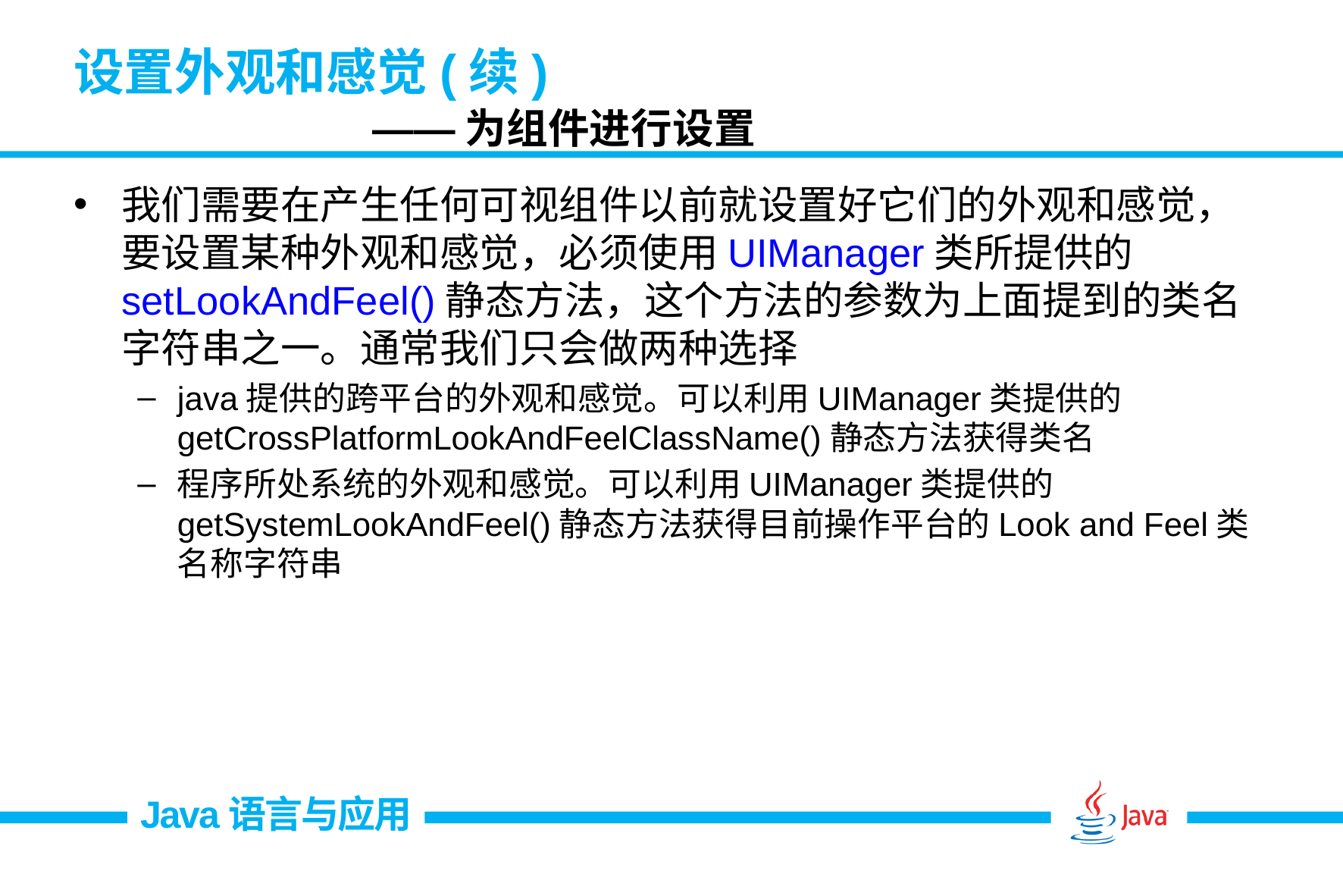

# 设置外观和感觉(续) ——为组件进行设置
我们需要在产生任何可视组件以前就设置好它们的外观和感觉，要设置某种外观和感觉，必须使用UIManager类所提供的setLookAndFeel()静态方法，这个方法的参数为上面提到的类名字符串之一。通常我们只会做两种选择
java提供的跨平台的外观和感觉。可以利用UIManager类提供的getCrossPlatformLookAndFeelClassName()静态方法获得类名
程序所处系统的外观和感觉。可以利用UIManager类提供的getSystemLookAndFeel()静态方法获得目前操作平台的Look and Feel类名称字符串